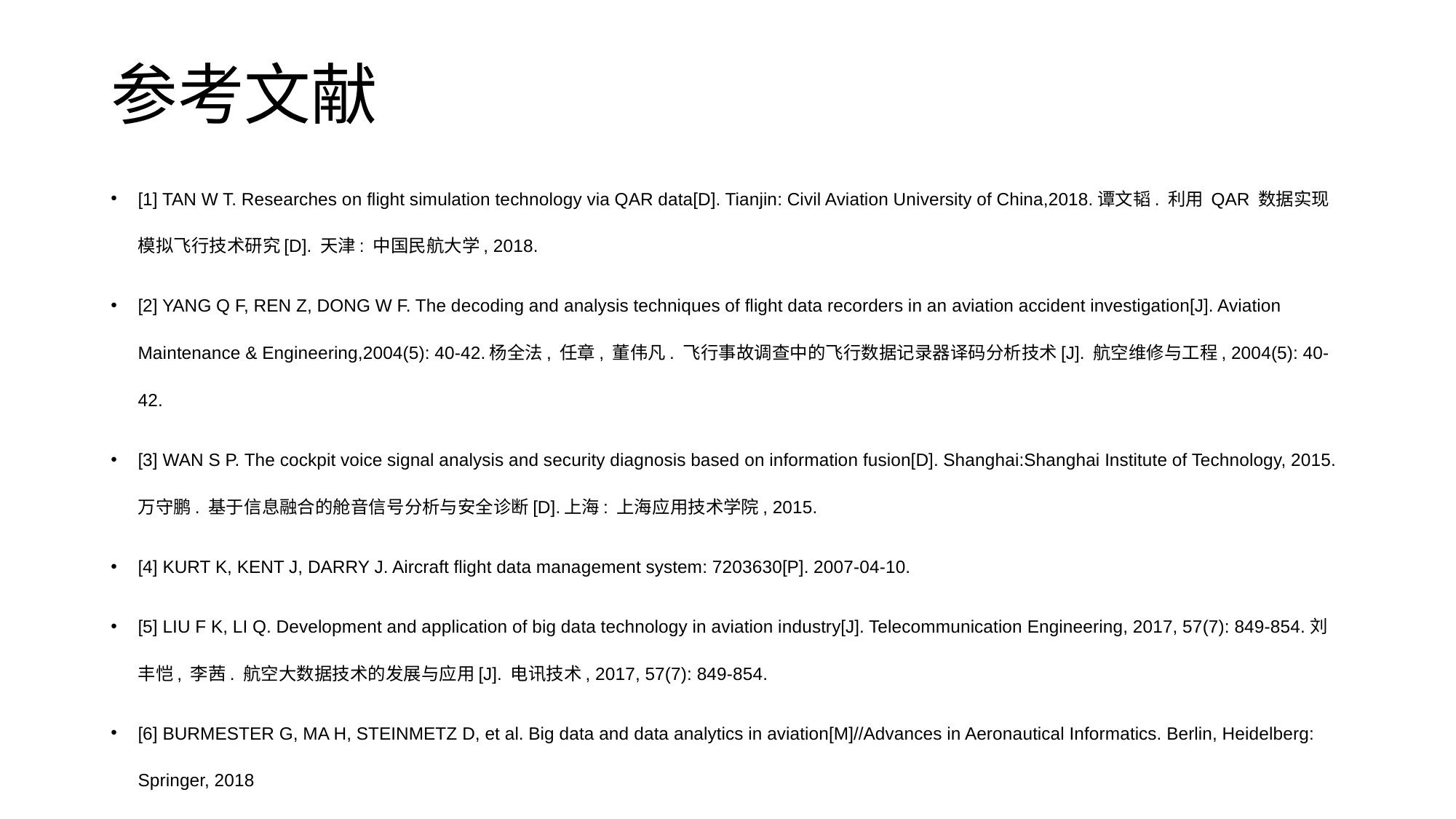

# 参考文献
[1] TAN W T. Researches on flight simulation technology via QAR data[D]. Tianjin: Civil Aviation University of China,2018.谭文韬. 利用 QAR 数据实现模拟飞行技术研究[D]. 天津: 中国民航大学, 2018.
[2] YANG Q F, REN Z, DONG W F. The decoding and analysis techniques of flight data recorders in an aviation accident investigation[J]. Aviation Maintenance & Engineering,2004(5): 40-42.杨全法, 任章, 董伟凡. 飞行事故调查中的飞行数据记录器译码分析技术[J]. 航空维修与工程, 2004(5): 40-42.
[3] WAN S P. The cockpit voice signal analysis and security diagnosis based on information fusion[D]. Shanghai:Shanghai Institute of Technology, 2015.万守鹏. 基于信息融合的舱音信号分析与安全诊断[D].上海: 上海应用技术学院, 2015.
[4] KURT K, KENT J, DARRY J. Aircraft flight data management system: 7203630[P]. 2007-04-10.
[5] LIU F K, LI Q. Development and application of big data technology in aviation industry[J]. Telecommunication Engineering, 2017, 57(7): 849-854.刘丰恺, 李茜. 航空大数据技术的发展与应用[J]. 电讯技术, 2017, 57(7): 849-854.
[6] BURMESTER G, MA H, STEINMETZ D, et al. Big data and data analytics in aviation[M]//Advances in Aeronautical Informatics. Berlin, Heidelberg: Springer, 2018